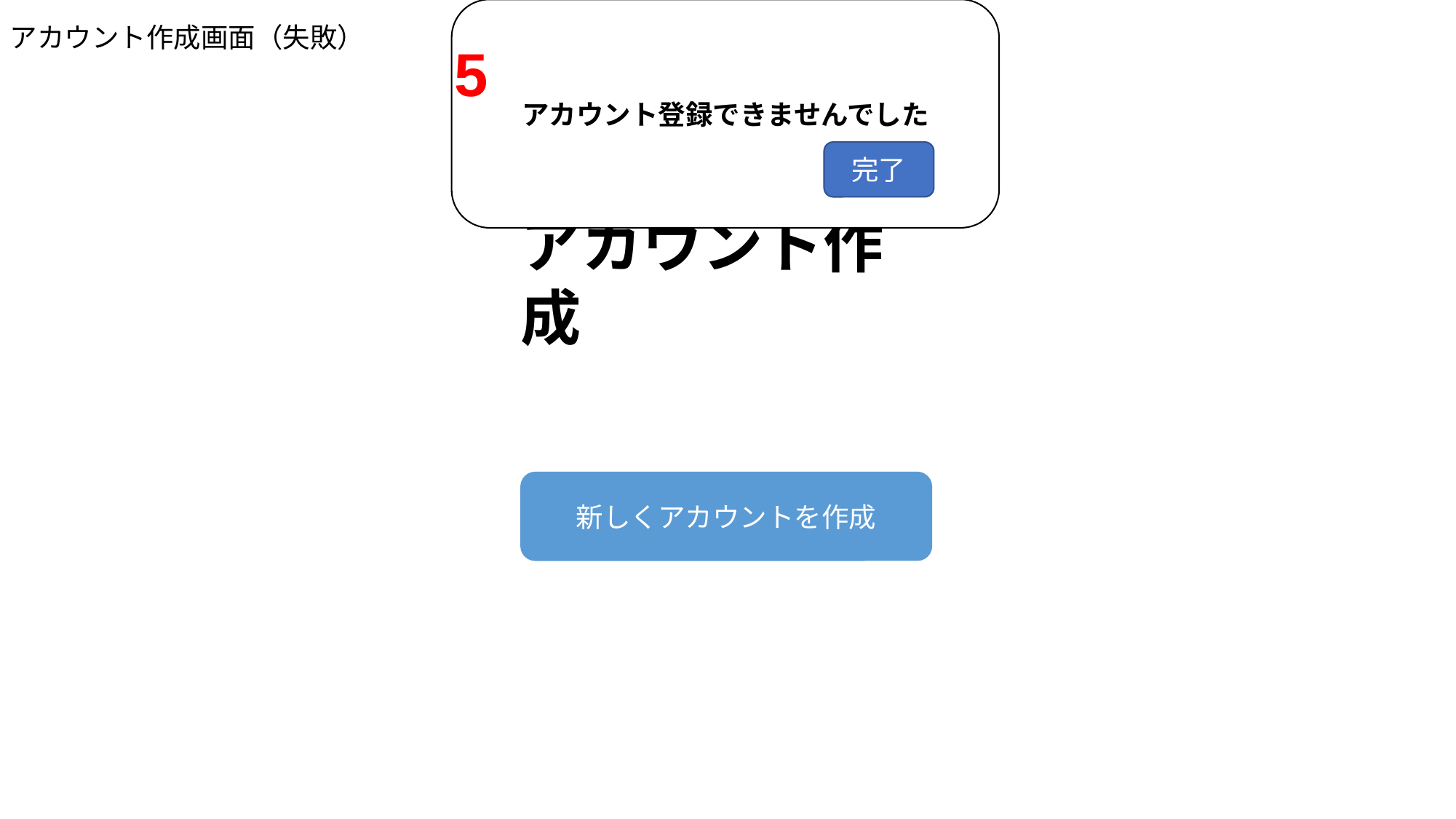

アカウント登録できませんでした
アカウント作成画面（失敗）
5
完了
アカウント作成
新しくアカウントを作成